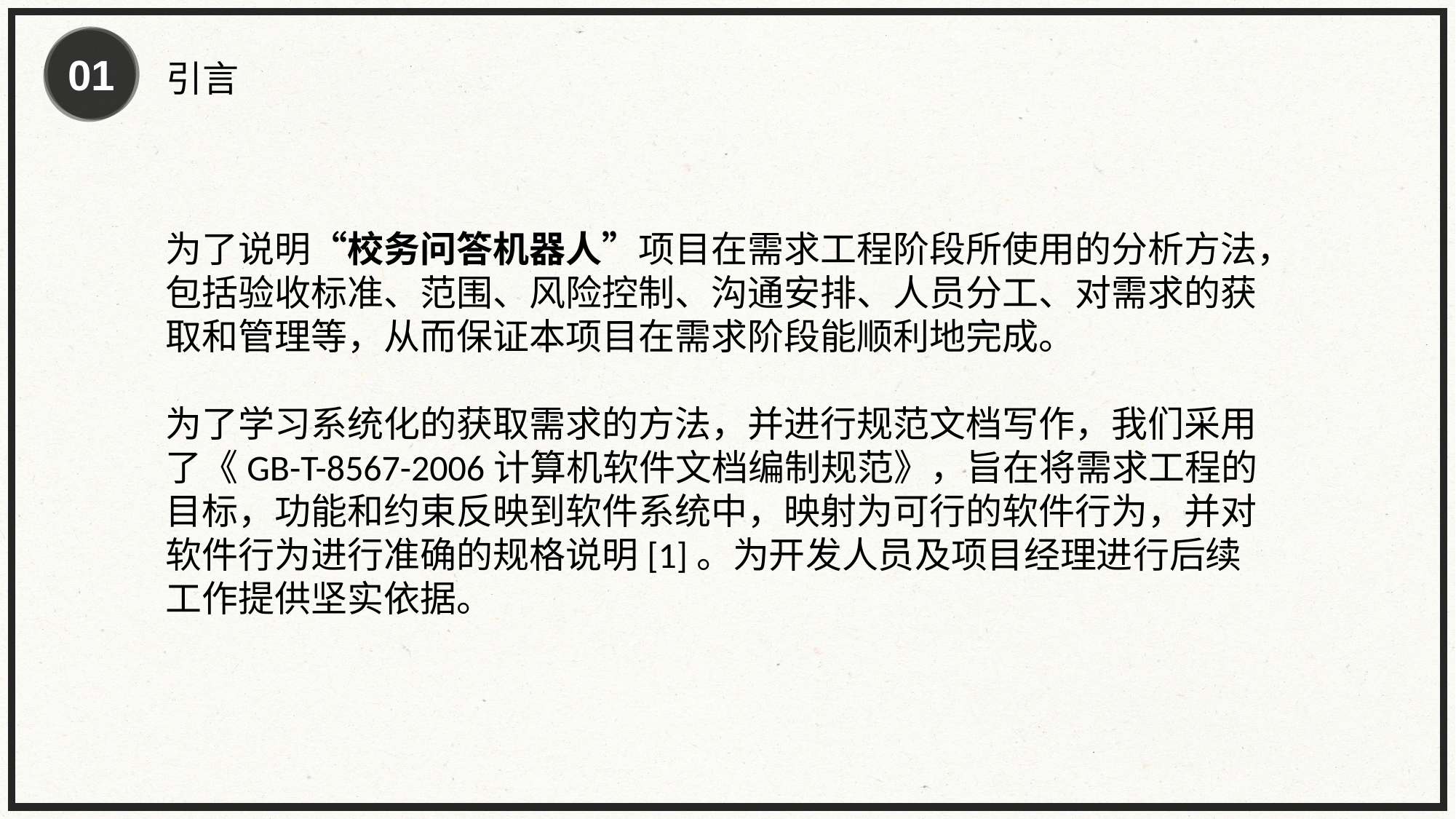

01
引言
为了说明“校务问答机器人”项目在需求工程阶段所使用的分析方法，包括验收标准、范围、风险控制、沟通安排、人员分工、对需求的获取和管理等，从而保证本项目在需求阶段能顺利地完成。

为了学习系统化的获取需求的方法，并进行规范文档写作，我们采用了《GB-T-8567-2006计算机软件文档编制规范》，旨在将需求工程的目标，功能和约束反映到软件系统中，映射为可行的软件行为，并对软件行为进行准确的规格说明[1]。为开发人员及项目经理进行后续工作提供坚实依据。